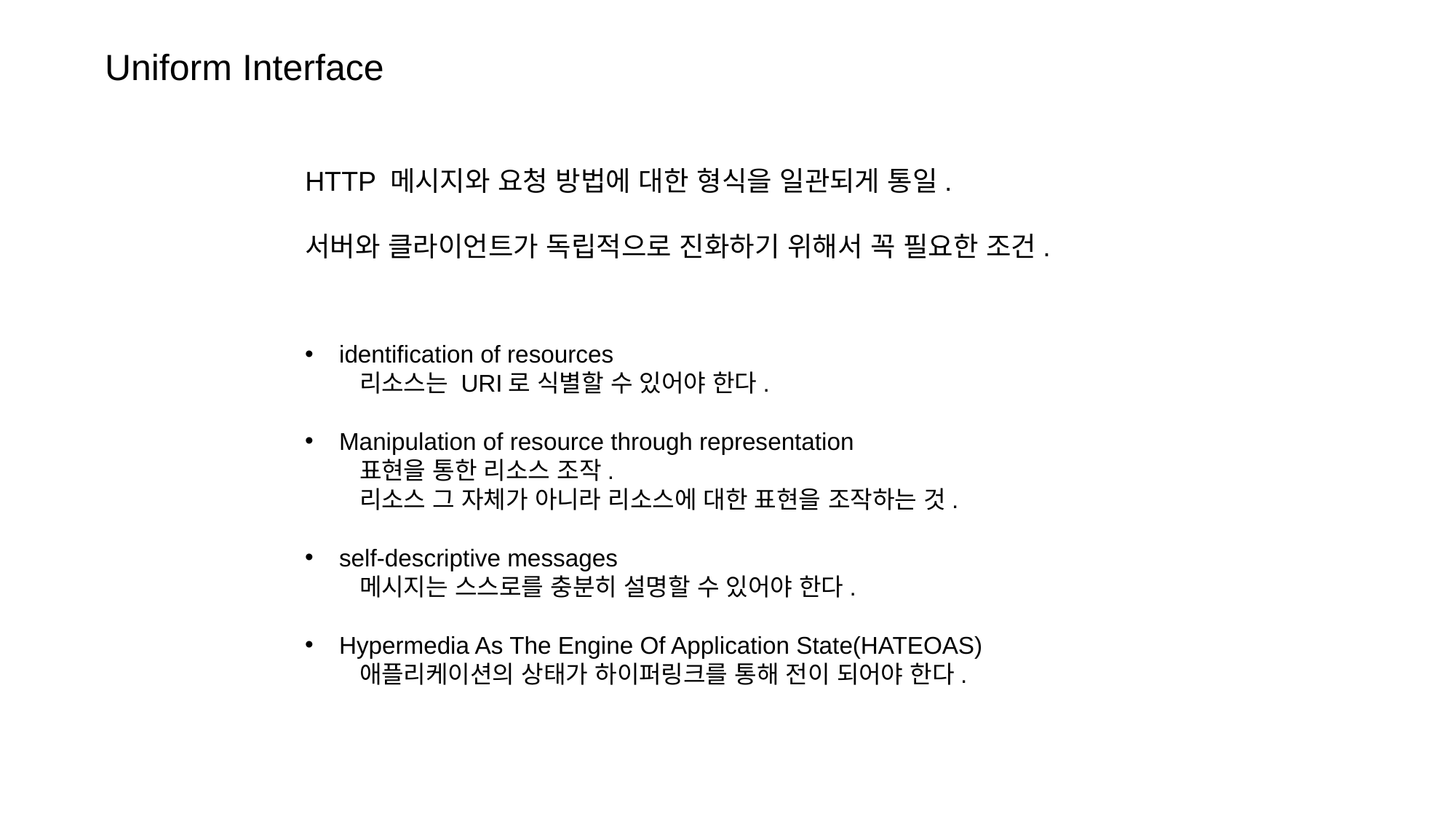

Uniform Interface
HTTP 메시지와 요청 방법에 대한 형식을 일관되게 통일.

서버와 클라이언트가 독립적으로 진화하기 위해서 꼭 필요한 조건.
identification of resources
리소스는 URI로 식별할 수 있어야 한다.

Manipulation of resource through representation
표현을 통한 리소스 조작.
리소스 그 자체가 아니라 리소스에 대한 표현을 조작하는 것.

self-descriptive messages
메시지는 스스로를 충분히 설명할 수 있어야 한다.

Hypermedia As The Engine Of Application State(HATEOAS)
애플리케이션의 상태가 하이퍼링크를 통해 전이 되어야 한다.